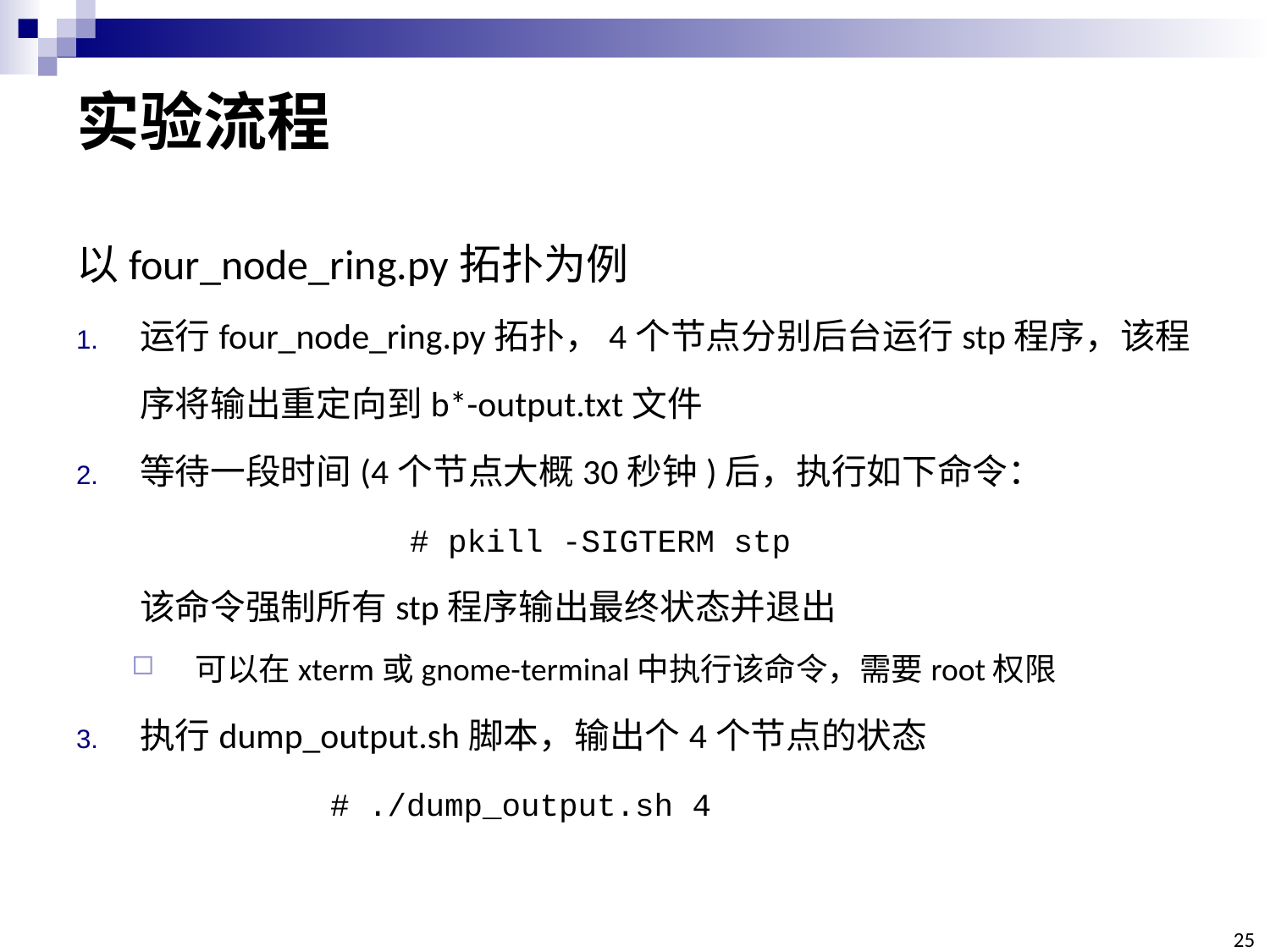

# 实验流程
以four_node_ring.py拓扑为例
运行four_node_ring.py拓扑，4个节点分别后台运行stp程序，该程序将输出重定向到b*-output.txt文件
等待一段时间(4个节点大概30秒钟)后，执行如下命令：
		 # pkill -SIGTERM stp
该命令强制所有stp程序输出最终状态并退出
可以在xterm或gnome-terminal中执行该命令，需要root权限
执行dump_output.sh脚本，输出个4个节点的状态
		# ./dump_output.sh 4
25